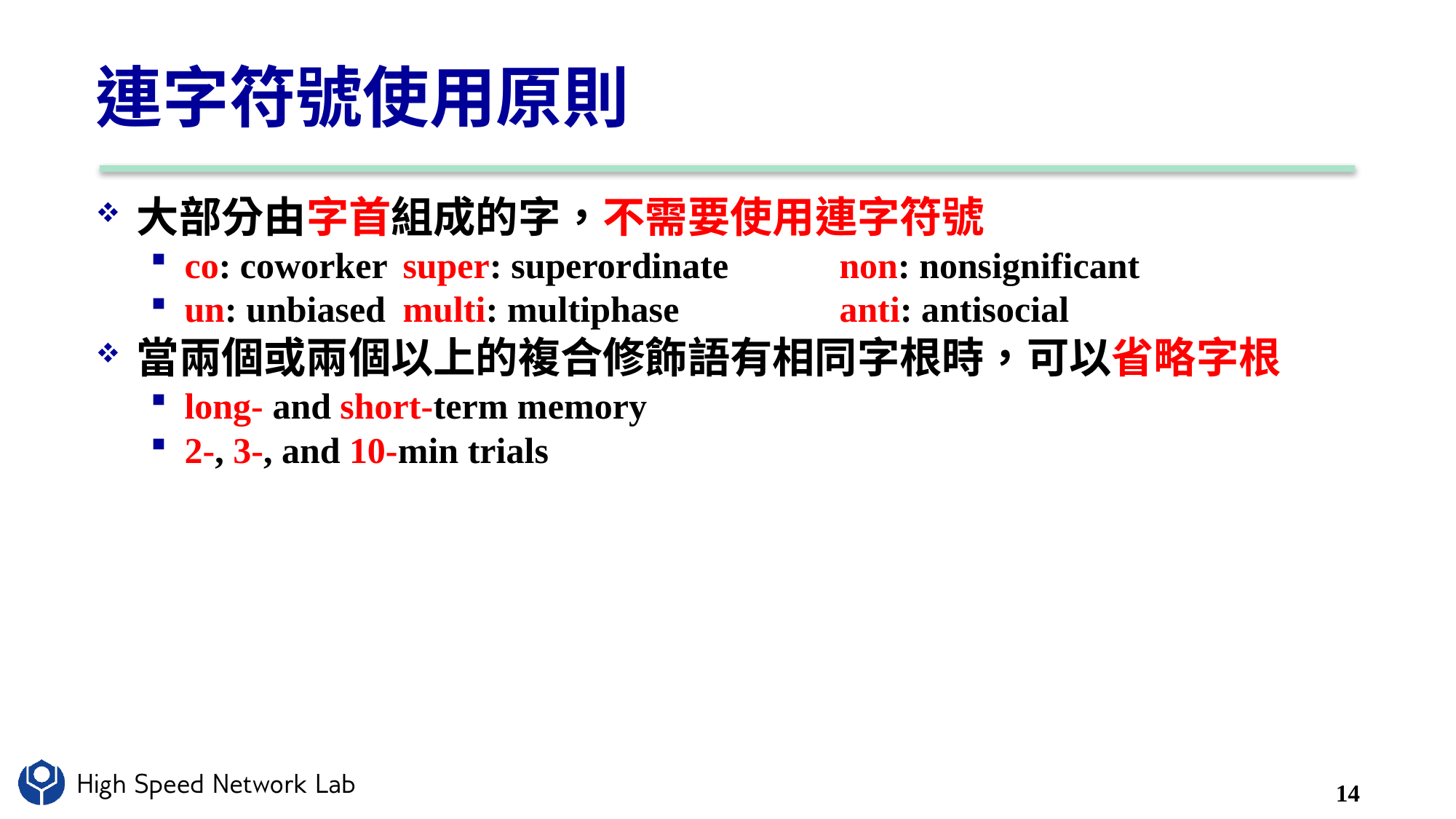

# 連字符號使用原則
大部分由字首組成的字，不需要使用連字符號
co: coworker	super: superordinate		non: nonsignificant
un: unbiased	multi: multiphase		anti: antisocial
當兩個或兩個以上的複合修飾語有相同字根時，可以省略字根
long- and short-term memory
2-, 3-, and 10-min trials

14